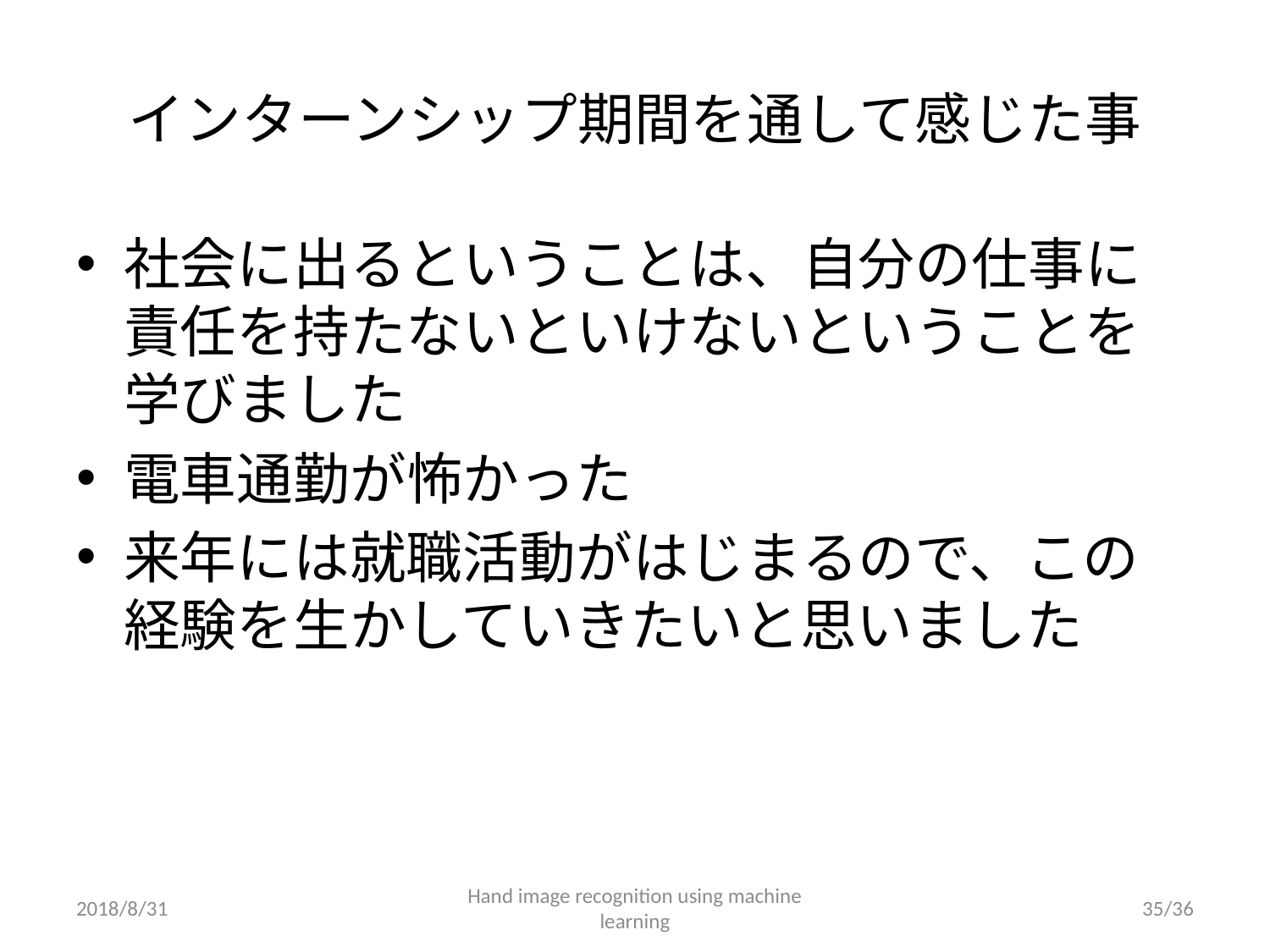

# インターンシップ期間を通して感じた事
社会に出るということは、自分の仕事に責任を持たないといけないということを学びました
電車通勤が怖かった
来年には就職活動がはじまるので、この経験を生かしていきたいと思いました

2018/8/31
Hand image recognition using machine learning
35/36